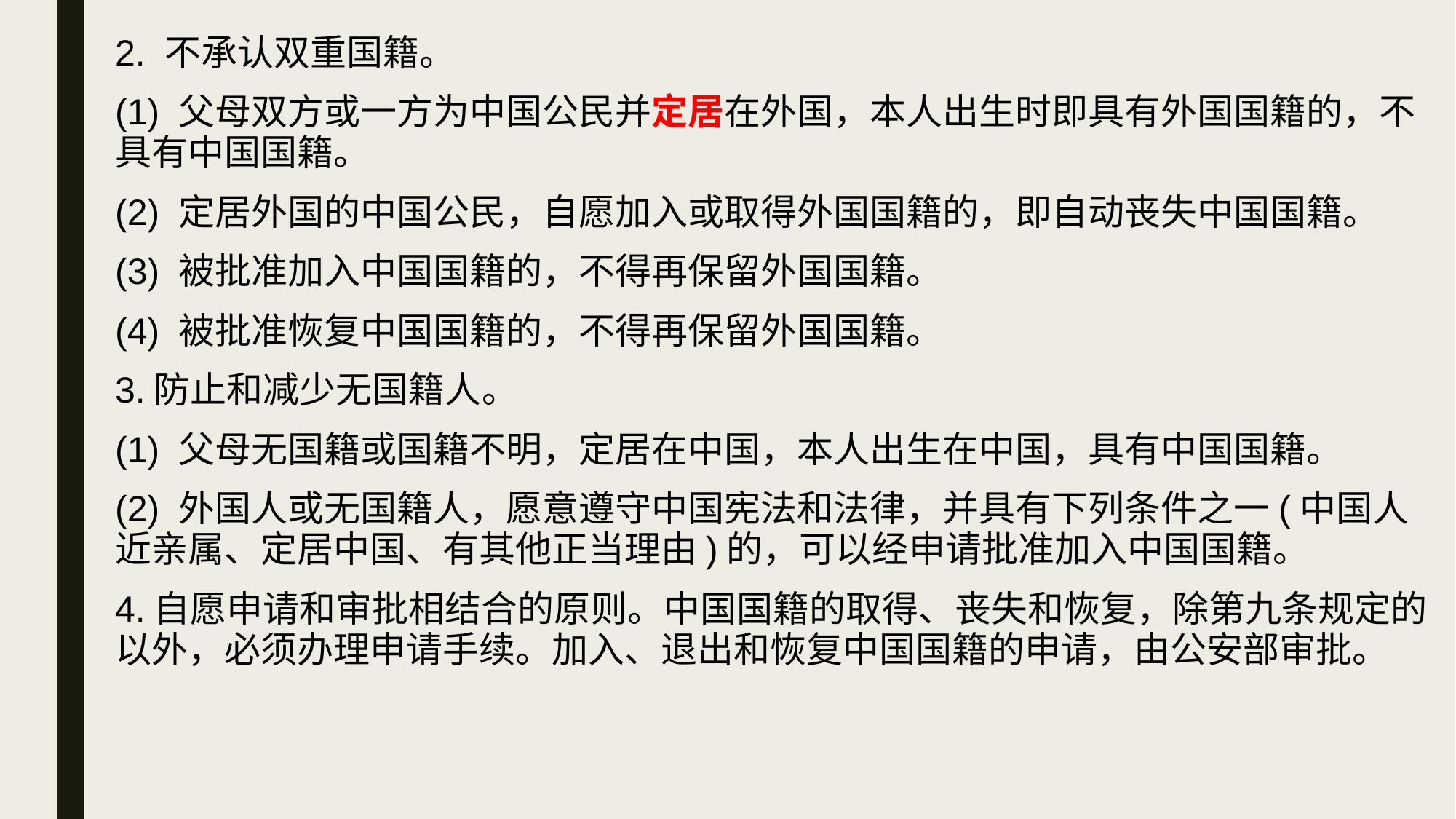

2. 不承认双重国籍。
(1) 父母双方或一方为中国公民并定居在外国，本人出生时即具有外国国籍的，不具有中国国籍。
(2) 定居外国的中国公民，自愿加入或取得外国国籍的，即自动丧失中国国籍。
(3) 被批准加入中国国籍的，不得再保留外国国籍。
(4) 被批准恢复中国国籍的，不得再保留外国国籍。
3.防止和减少无国籍人。
(1) 父母无国籍或国籍不明，定居在中国，本人出生在中国，具有中国国籍。
(2) 外国人或无国籍人，愿意遵守中国宪法和法律，并具有下列条件之一(中国人近亲属、定居中国、有其他正当理由)的，可以经申请批准加入中国国籍。
4.自愿申请和审批相结合的原则。中国国籍的取得、丧失和恢复，除第九条规定的以外，必须办理申请手续。加入、退出和恢复中国国籍的申请，由公安部审批。